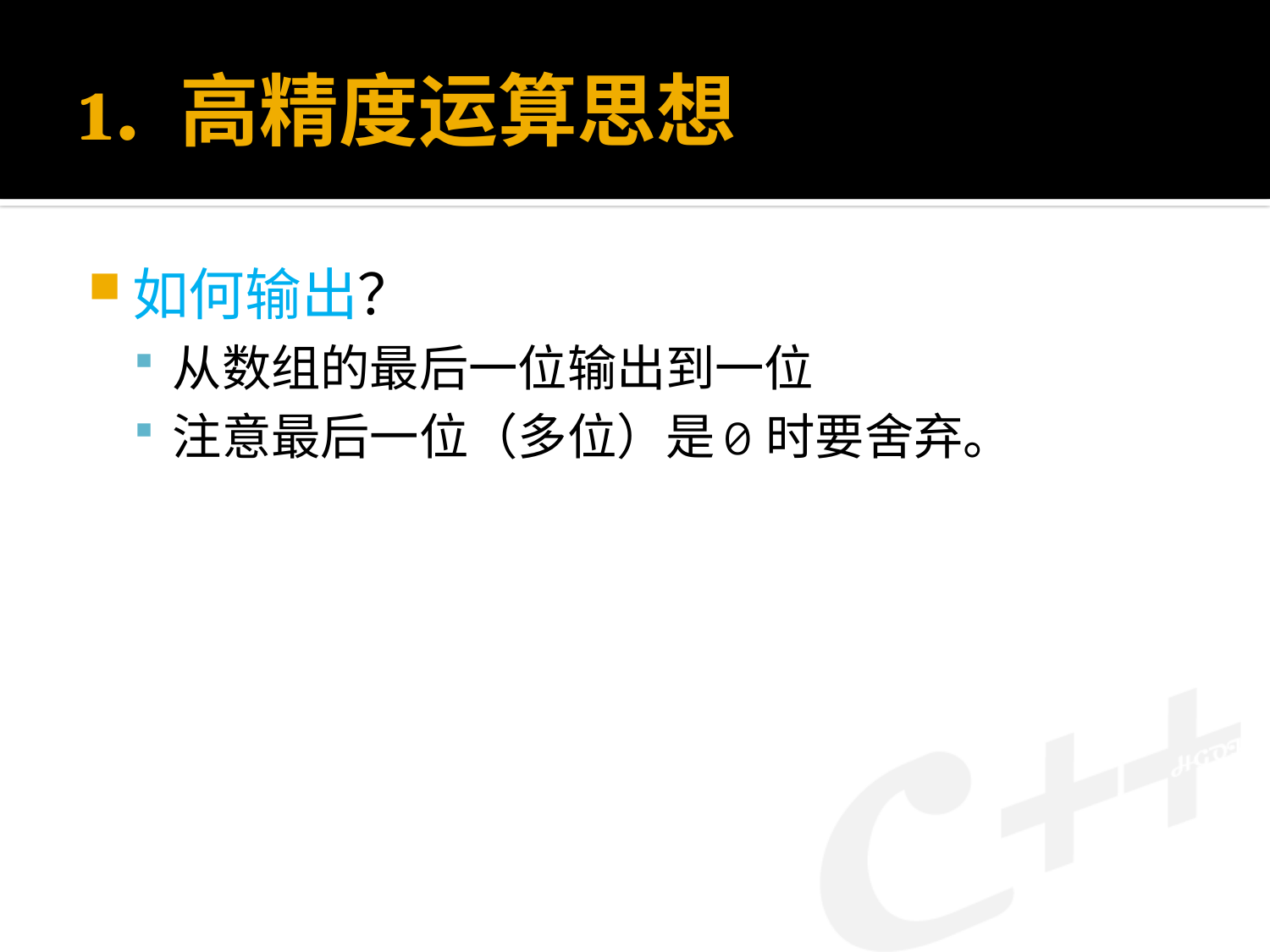

# 1. 高精度运算思想
如何输出？
从数组的最后一位输出到一位
注意最后一位（多位）是0时要舍弃。